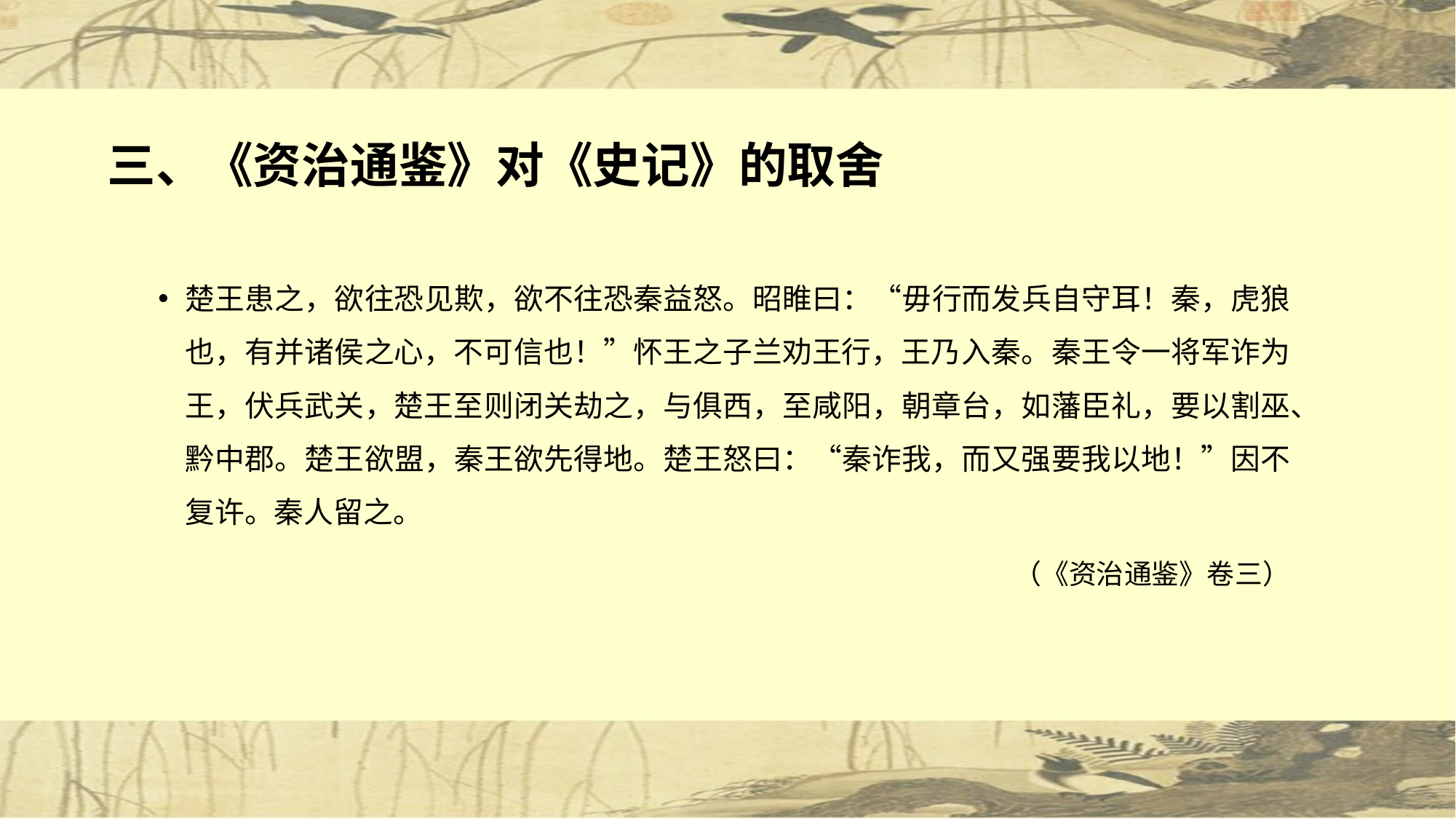

# 三、《资治通鉴》对《史记》的取舍

楚王患之，欲往恐见欺，欲不往恐秦益怒。昭睢曰：“毋行而发兵自守耳！秦，虎狼也，有并诸侯之心，不可信也！”怀王之子兰劝王行，王乃入秦。秦王令一将军诈为王，伏兵武关，楚王至则闭关劫之，与俱西，至咸阳，朝章台，如藩臣礼，要以割巫、黔中郡。楚王欲盟，秦王欲先得地。楚王怒曰：“秦诈我，而又强要我以地！”因不复许。秦人留之。
（《资治通鉴》卷三）